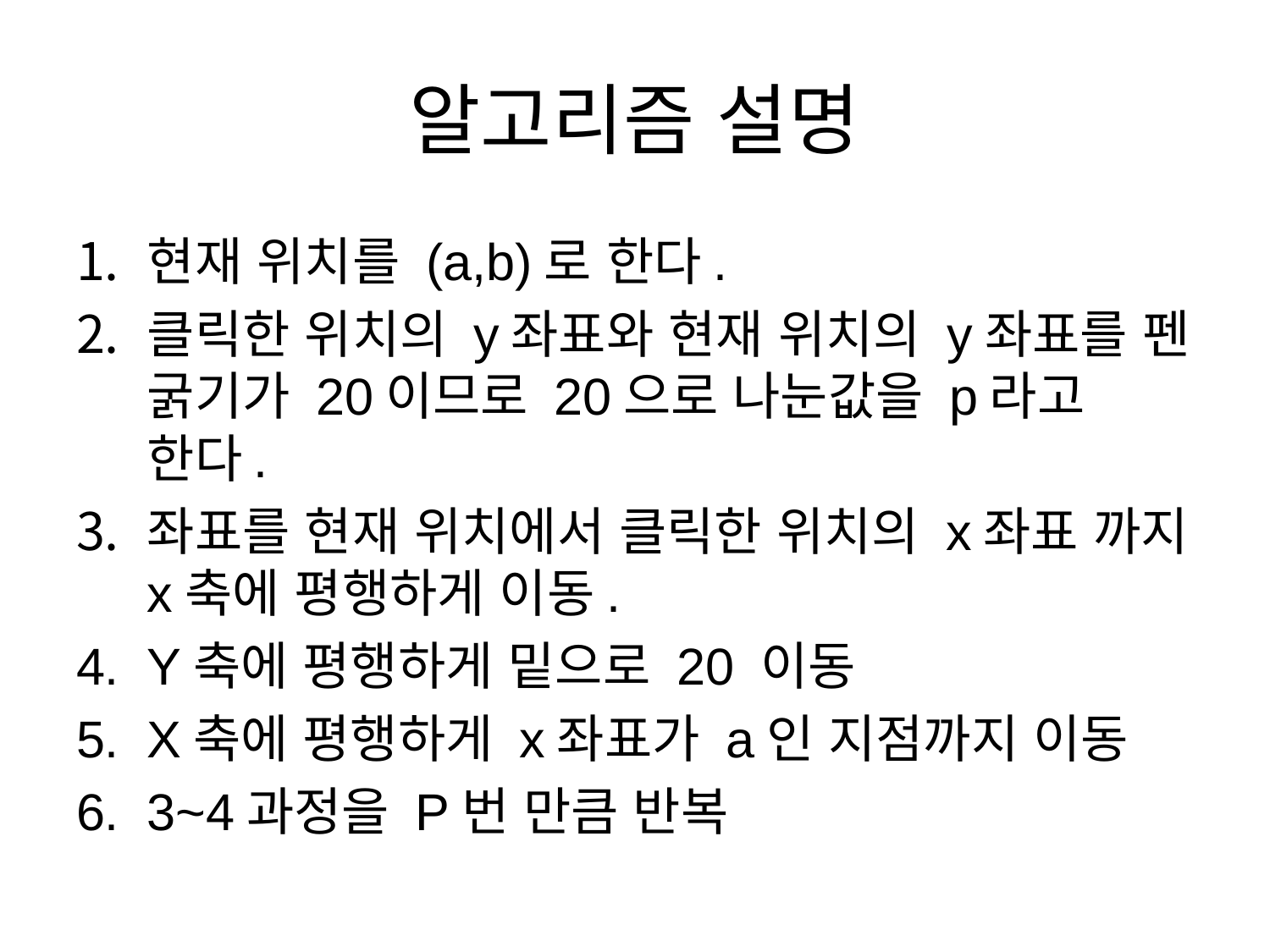

# 알고리즘 설명
현재 위치를 (a,b)로 한다.
클릭한 위치의 y좌표와 현재 위치의 y좌표를 펜 굵기가 20이므로 20으로 나눈값을 p라고 한다.
좌표를 현재 위치에서 클릭한 위치의 x좌표 까지 x축에 평행하게 이동.
Y축에 평행하게 밑으로 20 이동
X축에 평행하게 x좌표가 a인 지점까지 이동
3~4과정을 P번 만큼 반복